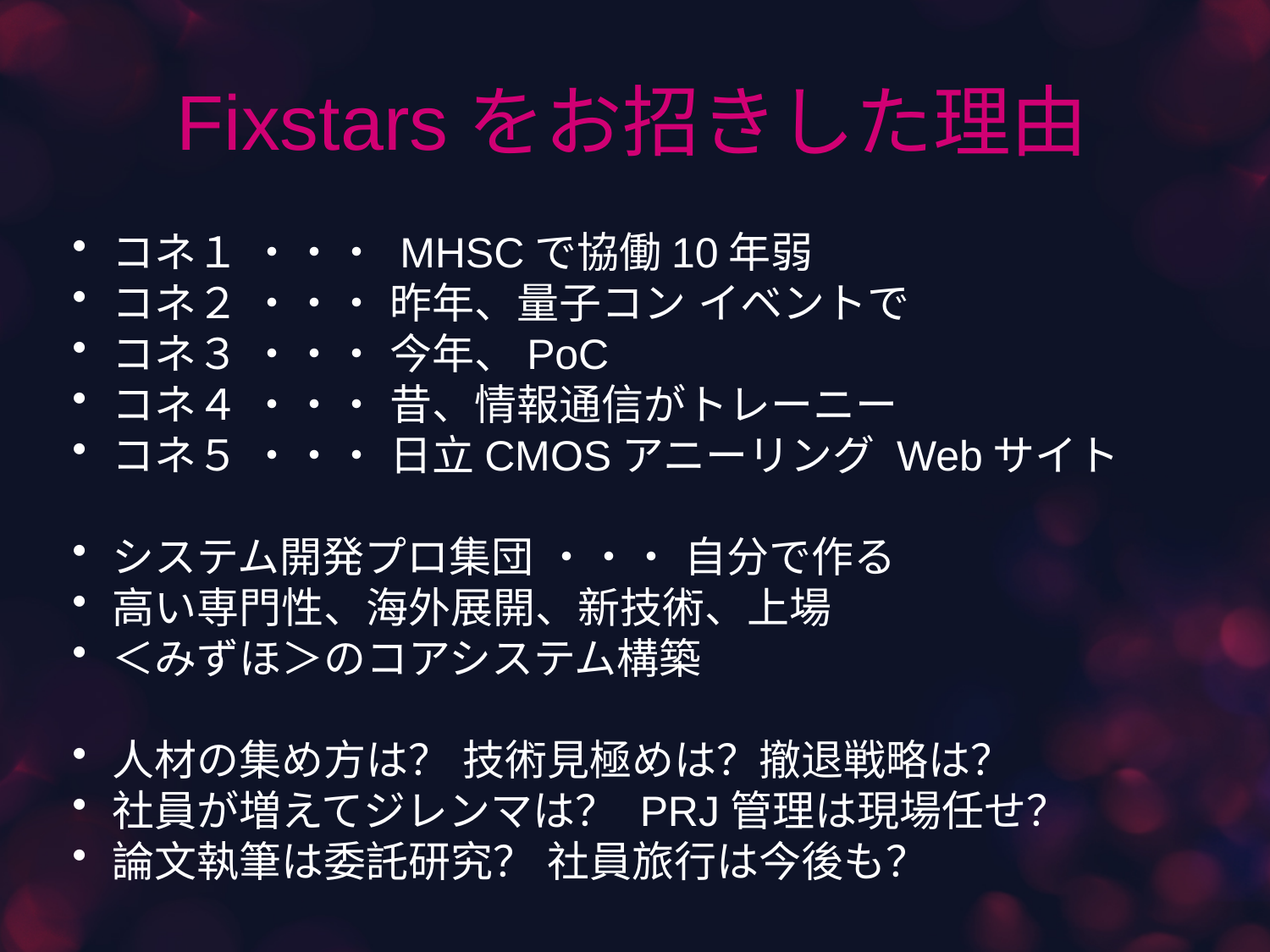

# Fixstarsをお招きした理由
コネ１ ・・・ MHSCで協働10年弱
コネ２ ・・・ 昨年、量子コン イベントで
コネ３ ・・・ 今年、PoC
コネ４ ・・・ 昔、情報通信がトレーニー
コネ５ ・・・ 日立CMOSアニーリング Webサイト
システム開発プロ集団 ・・・ 自分で作る
高い専門性、海外展開、新技術、上場
＜みずほ＞のコアシステム構築
人材の集め方は？ 技術見極めは？撤退戦略は？
社員が増えてジレンマは？ PRJ管理は現場任せ？
論文執筆は委託研究？ 社員旅行は今後も？